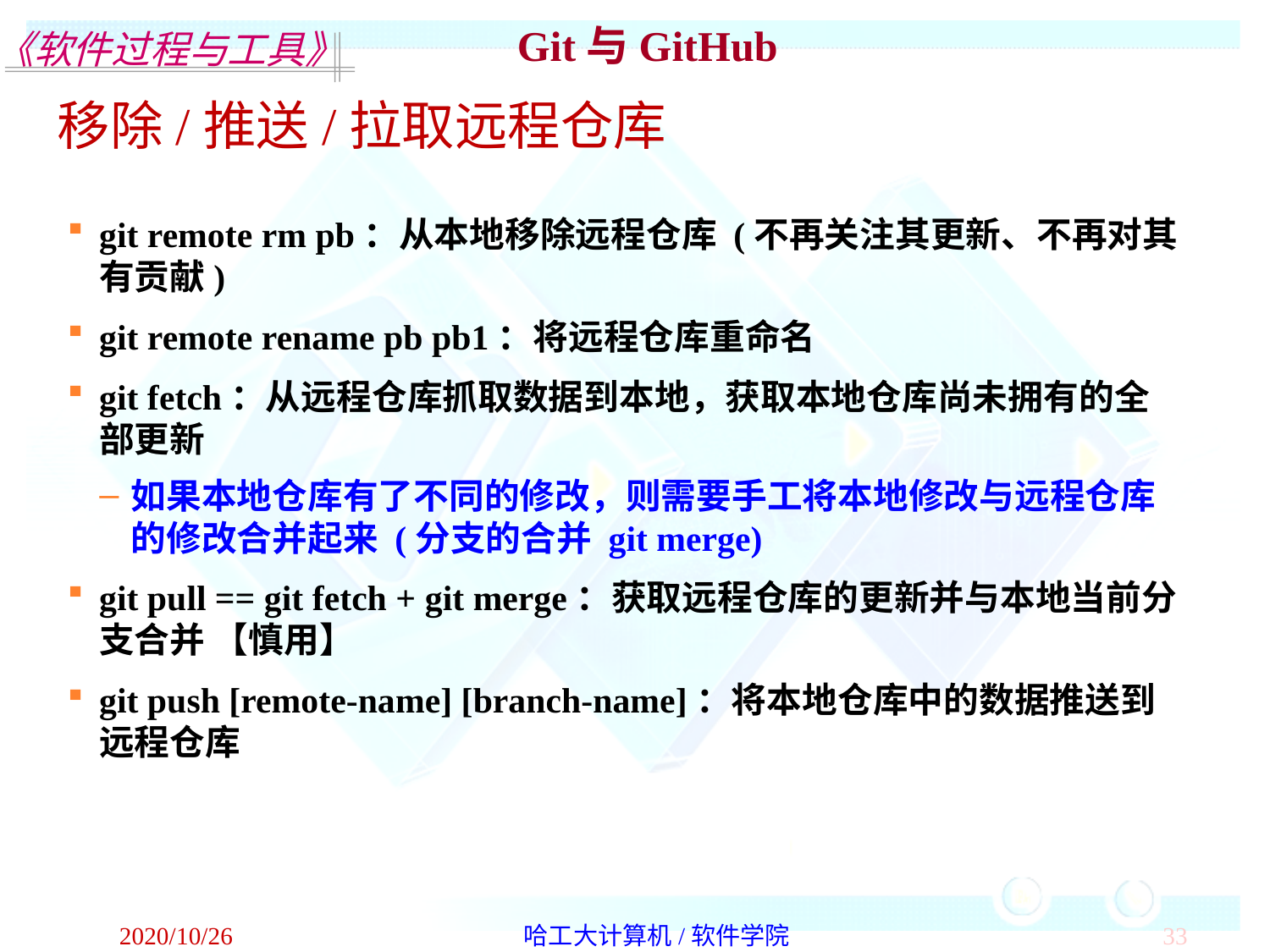

Git与GitHub
移除/推送/拉取远程仓库
git remote rm pb：从本地移除远程仓库 (不再关注其更新、不再对其有贡献)
git remote rename pb pb1：将远程仓库重命名
git fetch：从远程仓库抓取数据到本地，获取本地仓库尚未拥有的全部更新
如果本地仓库有了不同的修改，则需要手工将本地修改与远程仓库的修改合并起来 (分支的合并 git merge)
git pull == git fetch + git merge：获取远程仓库的更新并与本地当前分支合并 【慎用】
git push [remote-name] [branch-name]：将本地仓库中的数据推送到远程仓库